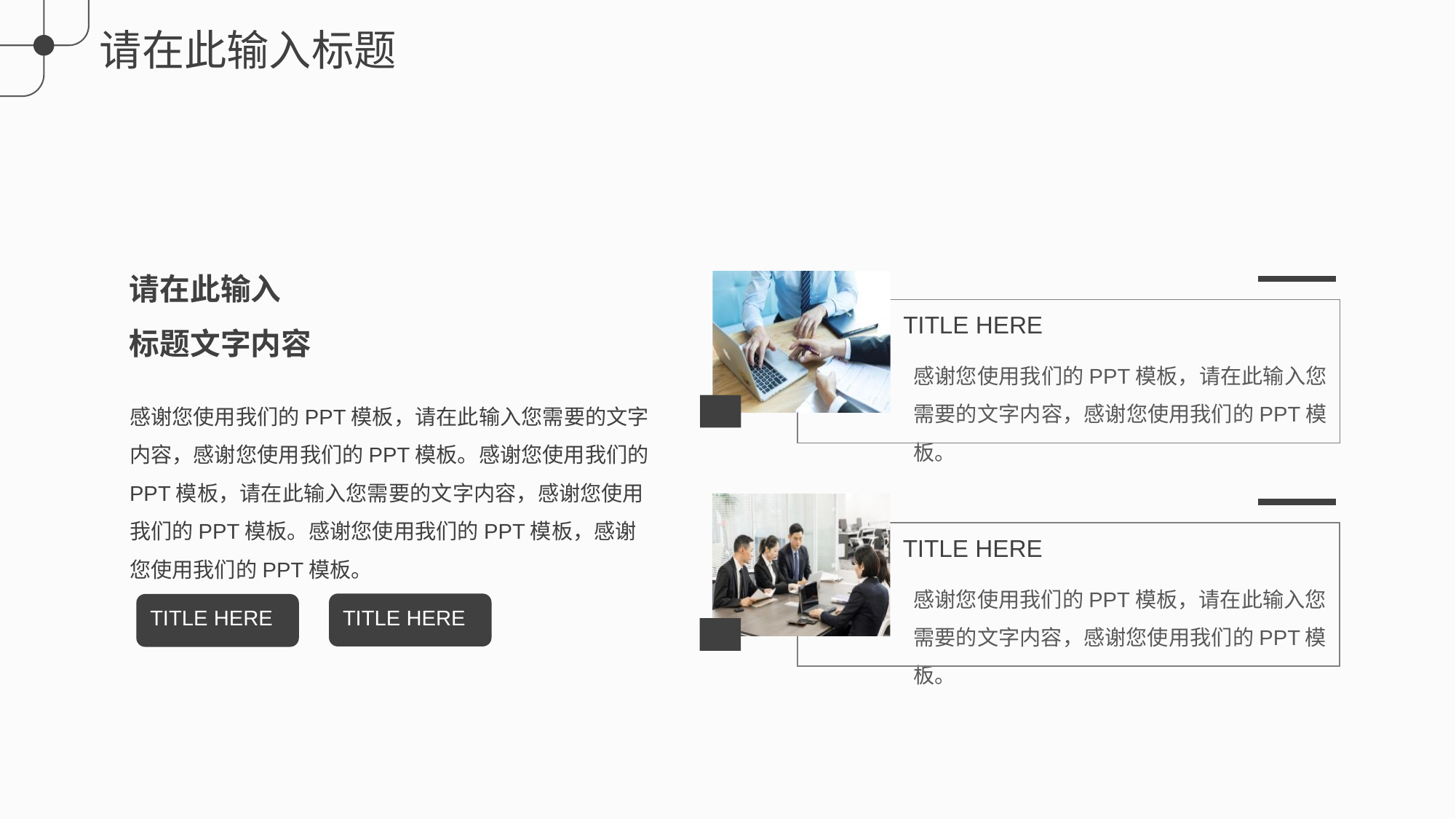

请在此输入
标题文字内容

TITLE HERE
感谢您使用我们的PPT模板，请在此输入您需要的文字内容，感谢您使用我们的PPT模板。
感谢您使用我们的PPT模板，请在此输入您需要的文字内容，感谢您使用我们的PPT模板。感谢您使用我们的PPT模板，请在此输入您需要的文字内容，感谢您使用我们的PPT模板。感谢您使用我们的PPT模板，感谢您使用我们的PPT模板。

TITLE HERE
感谢您使用我们的PPT模板，请在此输入您需要的文字内容，感谢您使用我们的PPT模板。

TITLE HERE
TITLE HERE